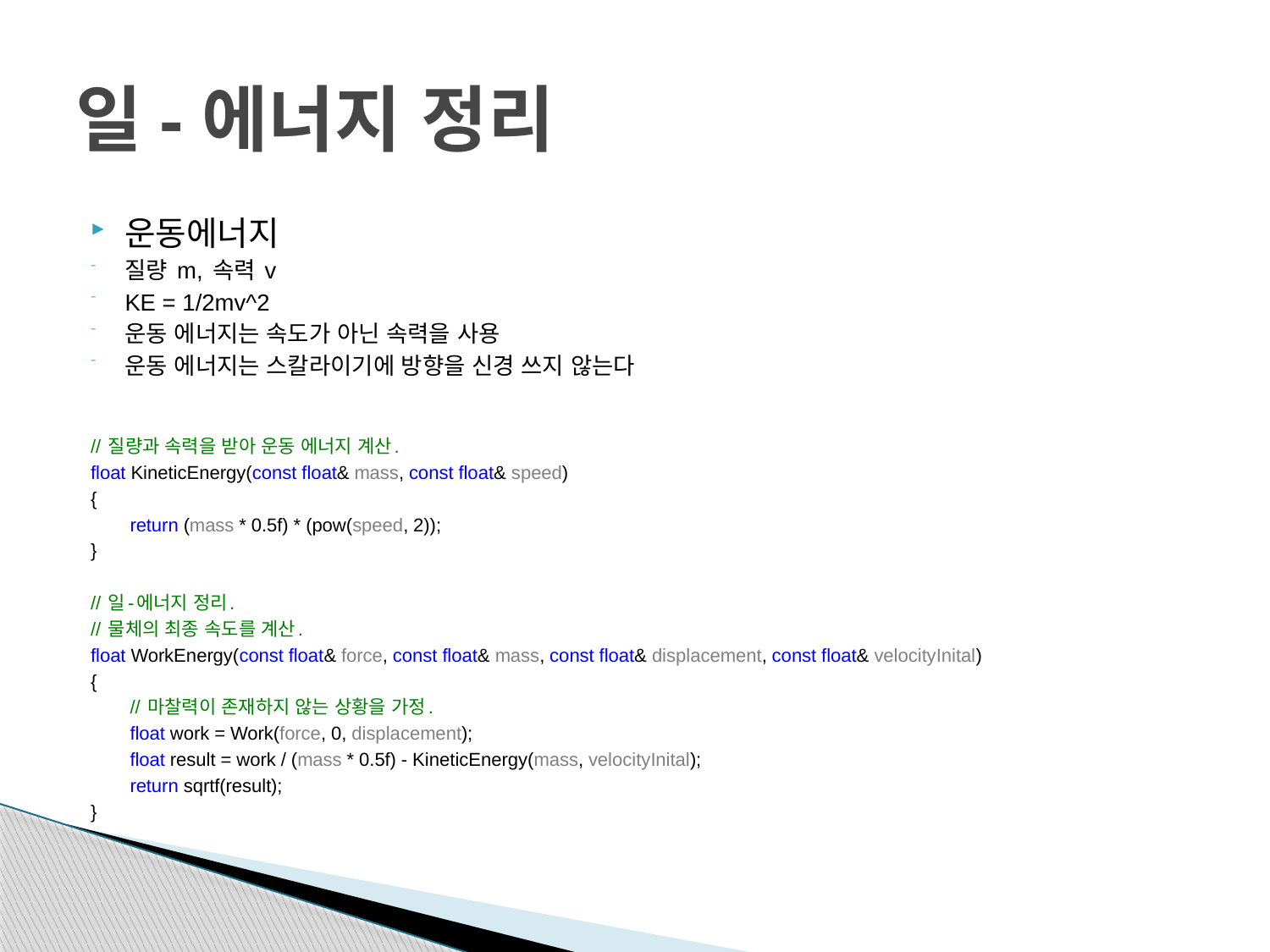

# 일-에너지 정리
운동에너지
질량 m, 속력 v
KE = 1/2mv^2
운동 에너지는 속도가 아닌 속력을 사용
운동 에너지는 스칼라이기에 방향을 신경 쓰지 않는다

// 질량과 속력을 받아 운동 에너지 계산.
float KineticEnergy(const float& mass, const float& speed)
{
	 return (mass * 0.5f) * (pow(speed, 2));
}

// 일-에너지 정리.
// 물체의 최종 속도를 계산.
float WorkEnergy(const float& force, const float& mass, const float& displacement, const float& velocityInital)
{
	 // 마찰력이 존재하지 않는 상황을 가정.
	 float work = Work(force, 0, displacement);
	 float result = work / (mass * 0.5f) - KineticEnergy(mass, velocityInital);
	 return sqrtf(result);
}